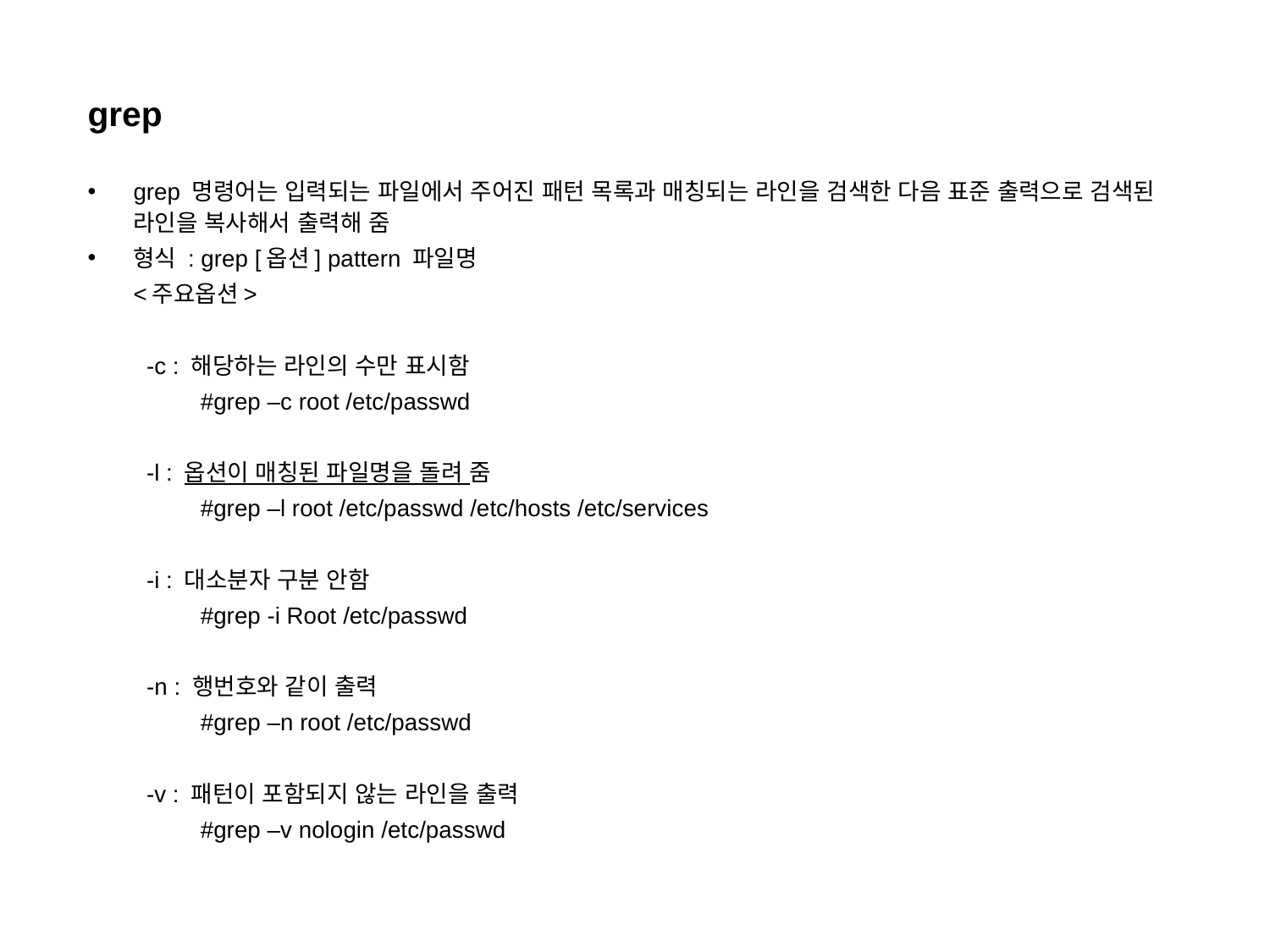

grep

grep 명령어는 입력되는 파일에서 주어진 패턴 목록과 매칭되는 라인을 검색한 다음 표준 출력으로 검색된 라인을 복사해서 출력해 줌
형식 : grep [옵션] pattern 파일명
       <주요옵션>

         -c : 해당하는 라인의 수만 표시함
	#grep –c root /etc/passwd

         -l : 옵션이 매칭된 파일명을 돌려 줌
	#grep –l root /etc/passwd /etc/hosts /etc/services

         -i : 대소분자 구분 안함
 	#grep -i Root /etc/passwd

         -n : 행번호와 같이 출력
	#grep –n root /etc/passwd

         -v : 패턴이 포함되지 않는 라인을 출력
	#grep –v nologin /etc/passwd